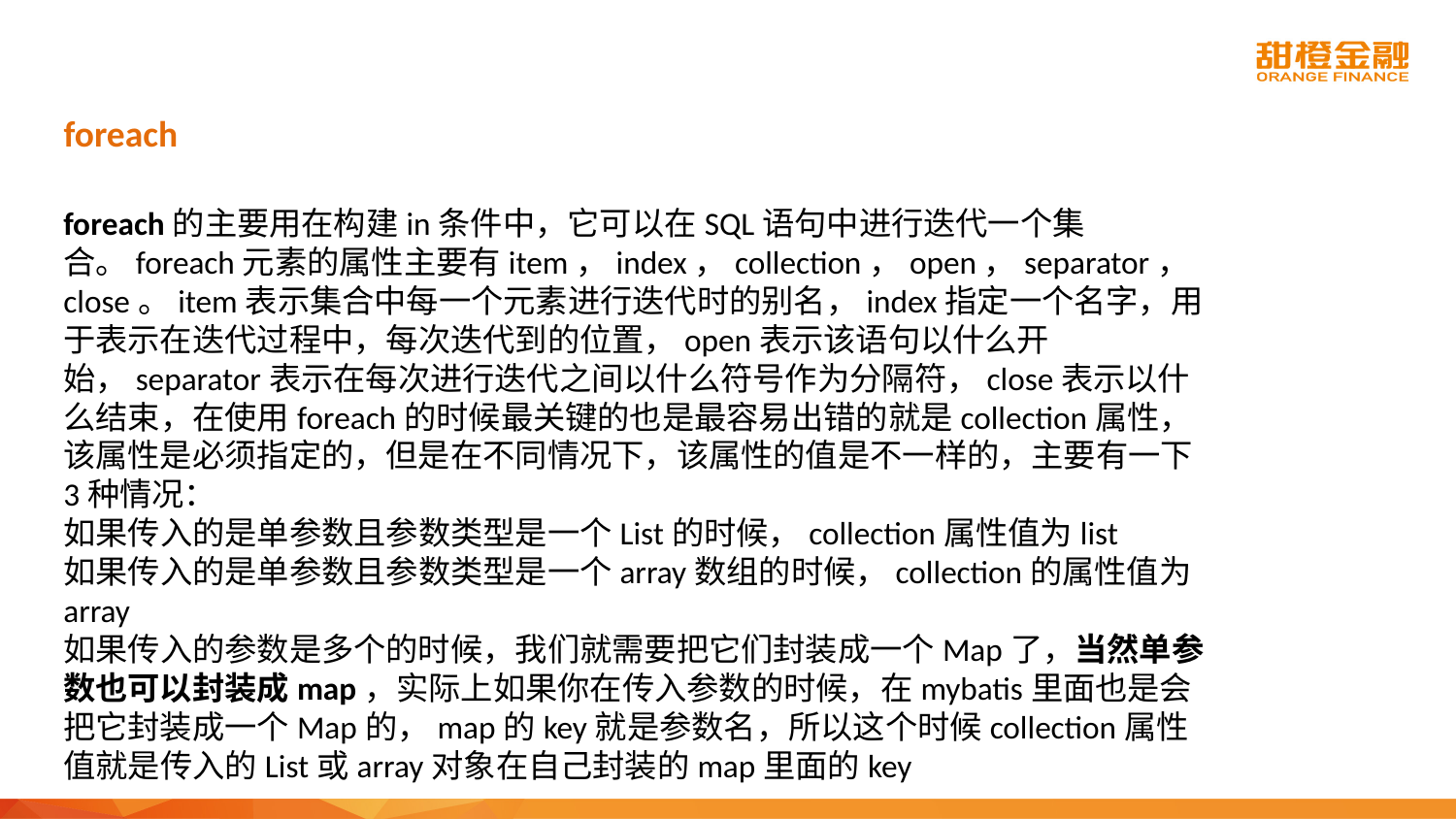

foreach
foreach的主要用在构建in条件中，它可以在SQL语句中进行迭代一个集合。foreach元素的属性主要有item，index，collection，open，separator，close。item表示集合中每一个元素进行迭代时的别名，index指定一个名字，用于表示在迭代过程中，每次迭代到的位置，open表示该语句以什么开始，separator表示在每次进行迭代之间以什么符号作为分隔符，close表示以什么结束，在使用foreach的时候最关键的也是最容易出错的就是collection属性，该属性是必须指定的，但是在不同情况下，该属性的值是不一样的，主要有一下3种情况：
如果传入的是单参数且参数类型是一个List的时候，collection属性值为list
如果传入的是单参数且参数类型是一个array数组的时候，collection的属性值为array
如果传入的参数是多个的时候，我们就需要把它们封装成一个Map了，当然单参数也可以封装成map，实际上如果你在传入参数的时候，在mybatis里面也是会把它封装成一个Map的，map的key就是参数名，所以这个时候collection属性值就是传入的List或array对象在自己封装的map里面的key